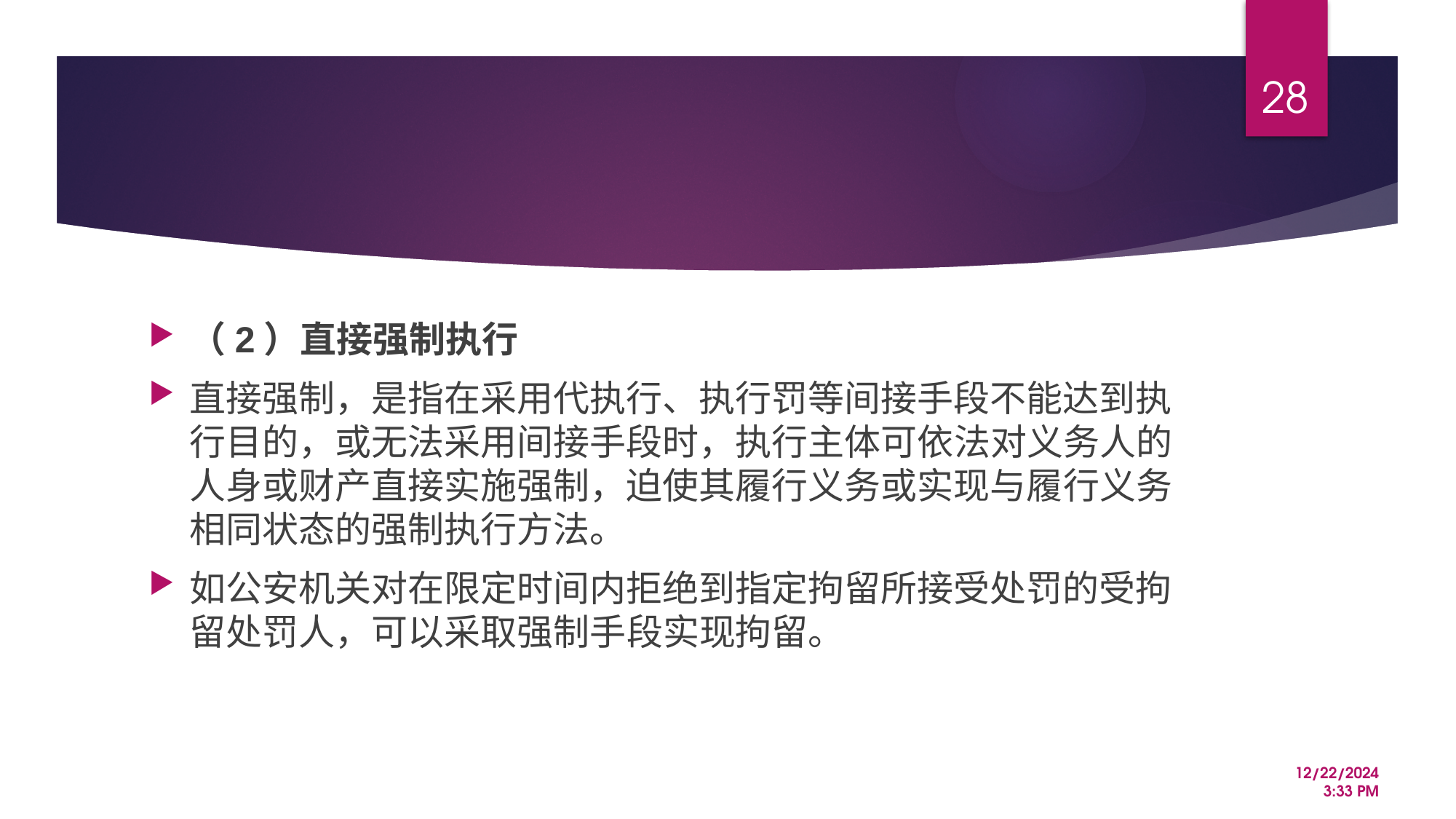

28
#
（2）直接强制执行
直接强制，是指在采用代执行、执行罚等间接手段不能达到执行目的，或无法采用间接手段时，执行主体可依法对义务人的人身或财产直接实施强制，迫使其履行义务或实现与履行义务相同状态的强制执行方法。
如公安机关对在限定时间内拒绝到指定拘留所接受处罚的受拘留处罚人，可以采取强制手段实现拘留。

12/22/2024 3:33 PM